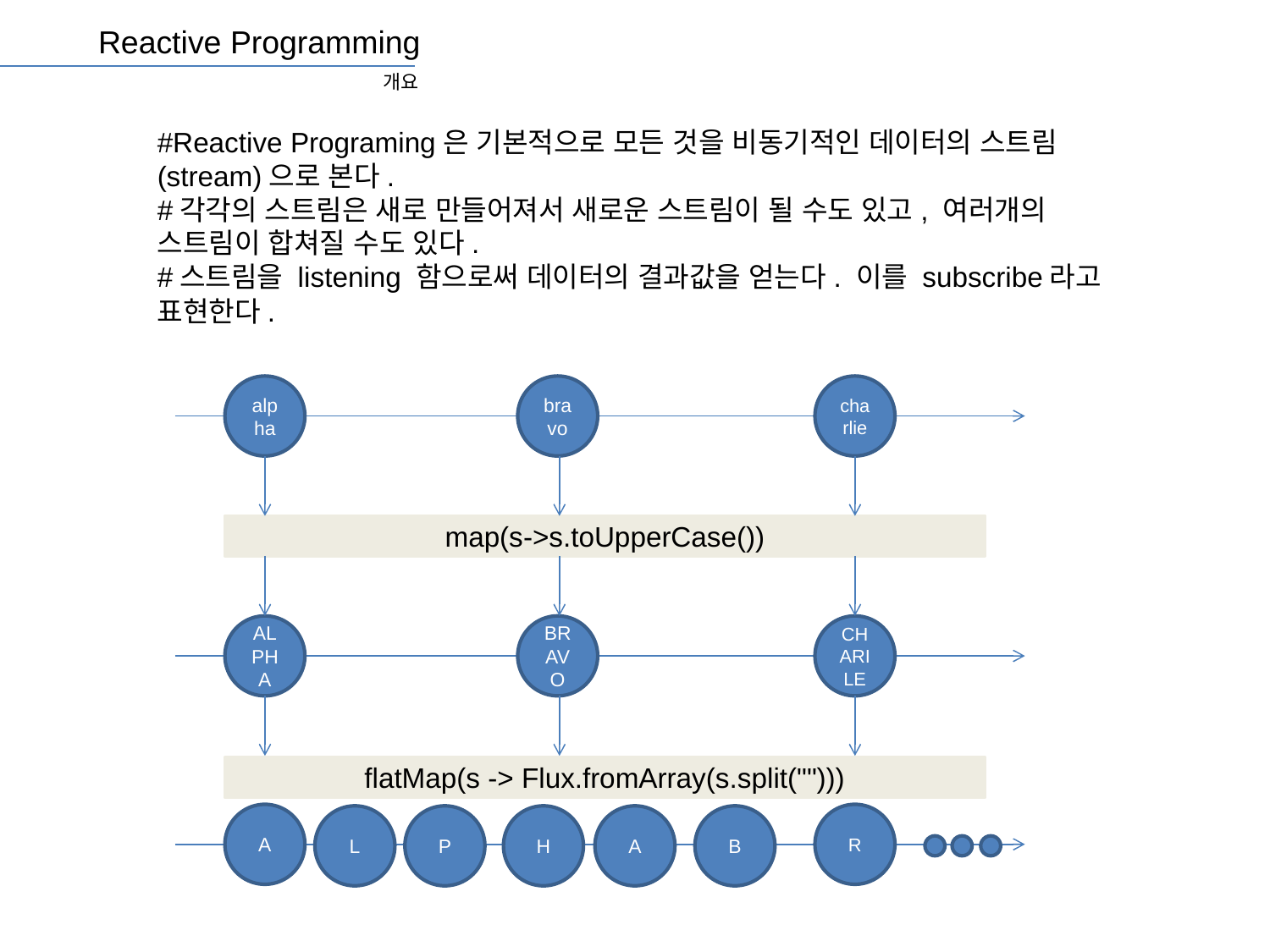

Reactive Programming
  개요
#Reactive Programing은 기본적으로 모든 것을 비동기적인 데이터의 스트림(stream)으로 본다.
#각각의 스트림은 새로 만들어져서 새로운 스트림이 될 수도 있고, 여러개의 스트림이 합쳐질 수도 있다.
#스트림을 listening 함으로써 데이터의 결과값을 얻는다. 이를 subscribe라고 표현한다.

alpha
bravo
charlie
map(s->s.toUpperCase())
ALPHA
BRAVO
CHARILE
flatMap(s -> Flux.fromArray(s.split("")))
A
R
L
P
H
A
B